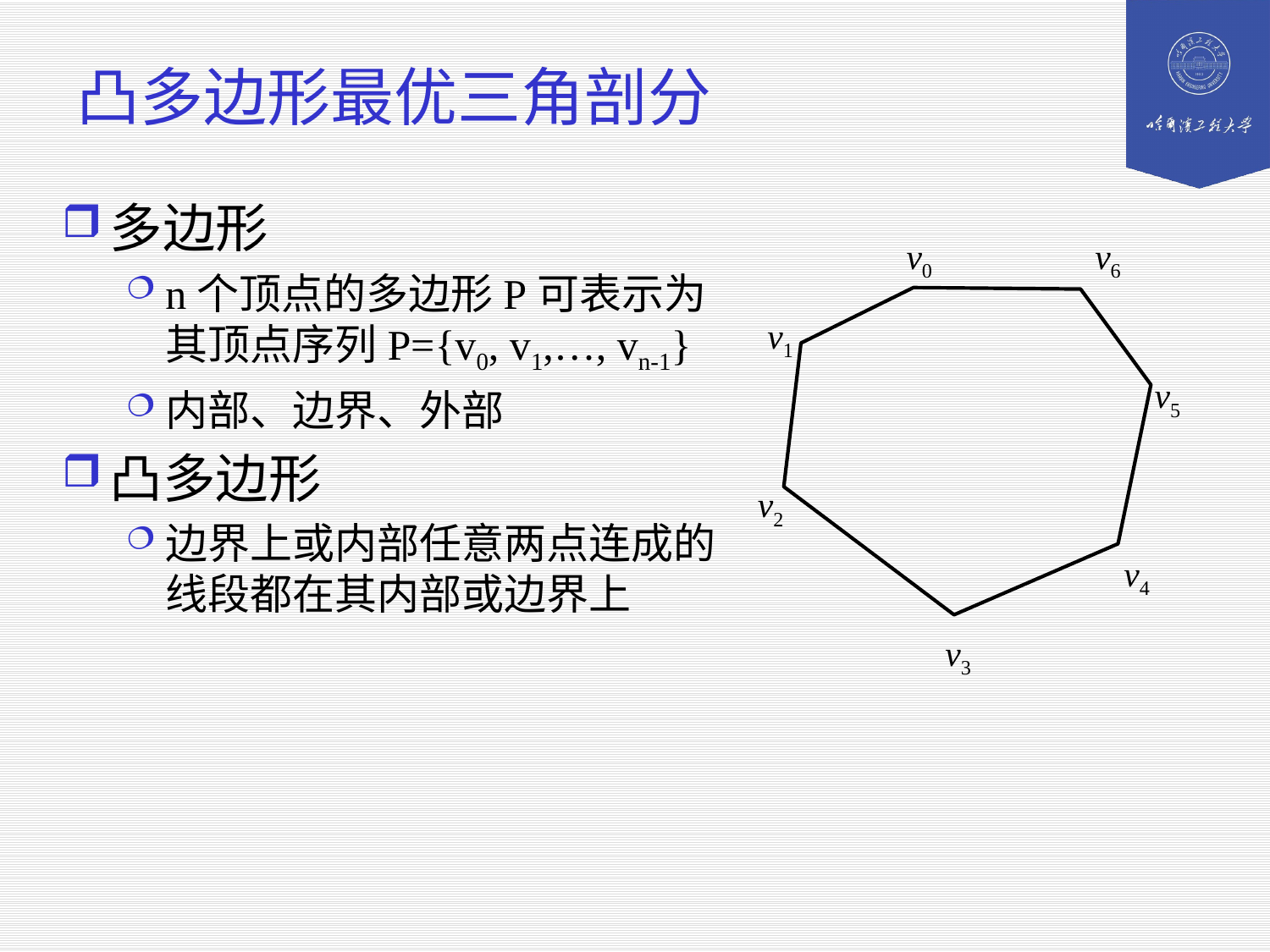

# 凸多边形最优三角剖分
多边形
n个顶点的多边形P可表示为其顶点序列P={v0, v1,…, vn-1}
内部、边界、外部
凸多边形
边界上或内部任意两点连成的线段都在其内部或边界上

v0
v6

v1
v5
v2
v4
v3